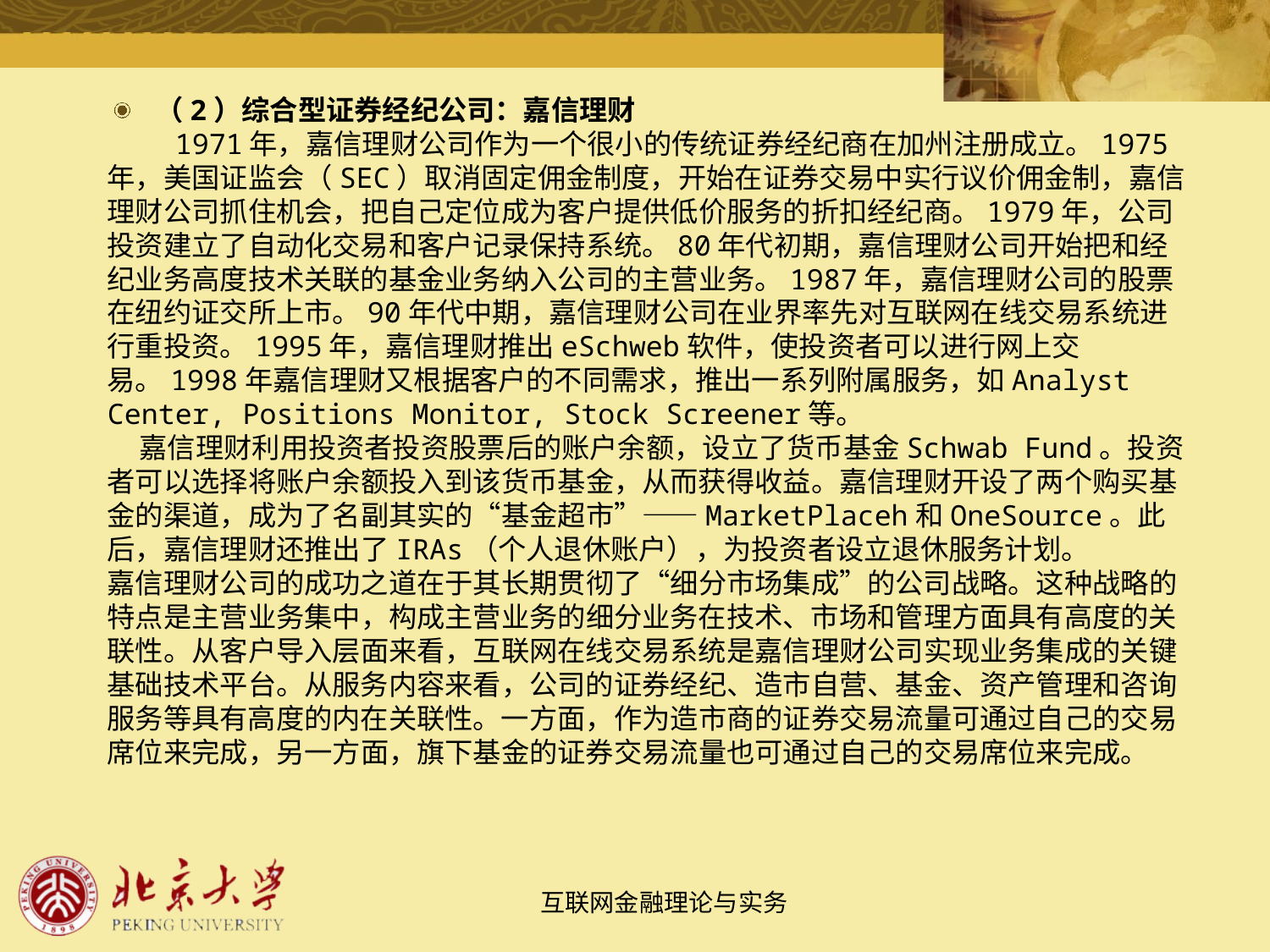

（2）综合型证券经纪公司：嘉信理财
    1971年，嘉信理财公司作为一个很小的传统证券经纪商在加州注册成立。1975年，美国证监会（SEC）取消固定佣金制度，开始在证券交易中实行议价佣金制，嘉信理财公司抓住机会，把自己定位成为客户提供低价服务的折扣经纪商。1979年，公司投资建立了自动化交易和客户记录保持系统。80年代初期，嘉信理财公司开始把和经纪业务高度技术关联的基金业务纳入公司的主营业务。1987年，嘉信理财公司的股票在纽约证交所上市。90年代中期，嘉信理财公司在业界率先对互联网在线交易系统进行重投资。1995年，嘉信理财推出eSchweb软件，使投资者可以进行网上交易。1998年嘉信理财又根据客户的不同需求，推出一系列附属服务，如Analyst Center, Positions Monitor, Stock Screener等。
    嘉信理财利用投资者投资股票后的账户余额，设立了货币基金Schwab Fund。投资者可以选择将账户余额投入到该货币基金，从而获得收益。嘉信理财开设了两个购买基金的渠道，成为了名副其实的“基金超市”——MarketPlaceh和OneSource。此后，嘉信理财还推出了IRAs（个人退休账户），为投资者设立退休服务计划。
嘉信理财公司的成功之道在于其长期贯彻了“细分市场集成”的公司战略。这种战略的特点是主营业务集中，构成主营业务的细分业务在技术、市场和管理方面具有高度的关联性。从客户导入层面来看，互联网在线交易系统是嘉信理财公司实现业务集成的关键基础技术平台。从服务内容来看，公司的证券经纪、造市自营、基金、资产管理和咨询服务等具有高度的内在关联性。一方面，作为造市商的证券交易流量可通过自己的交易席位来完成，另一方面，旗下基金的证券交易流量也可通过自己的交易席位来完成。